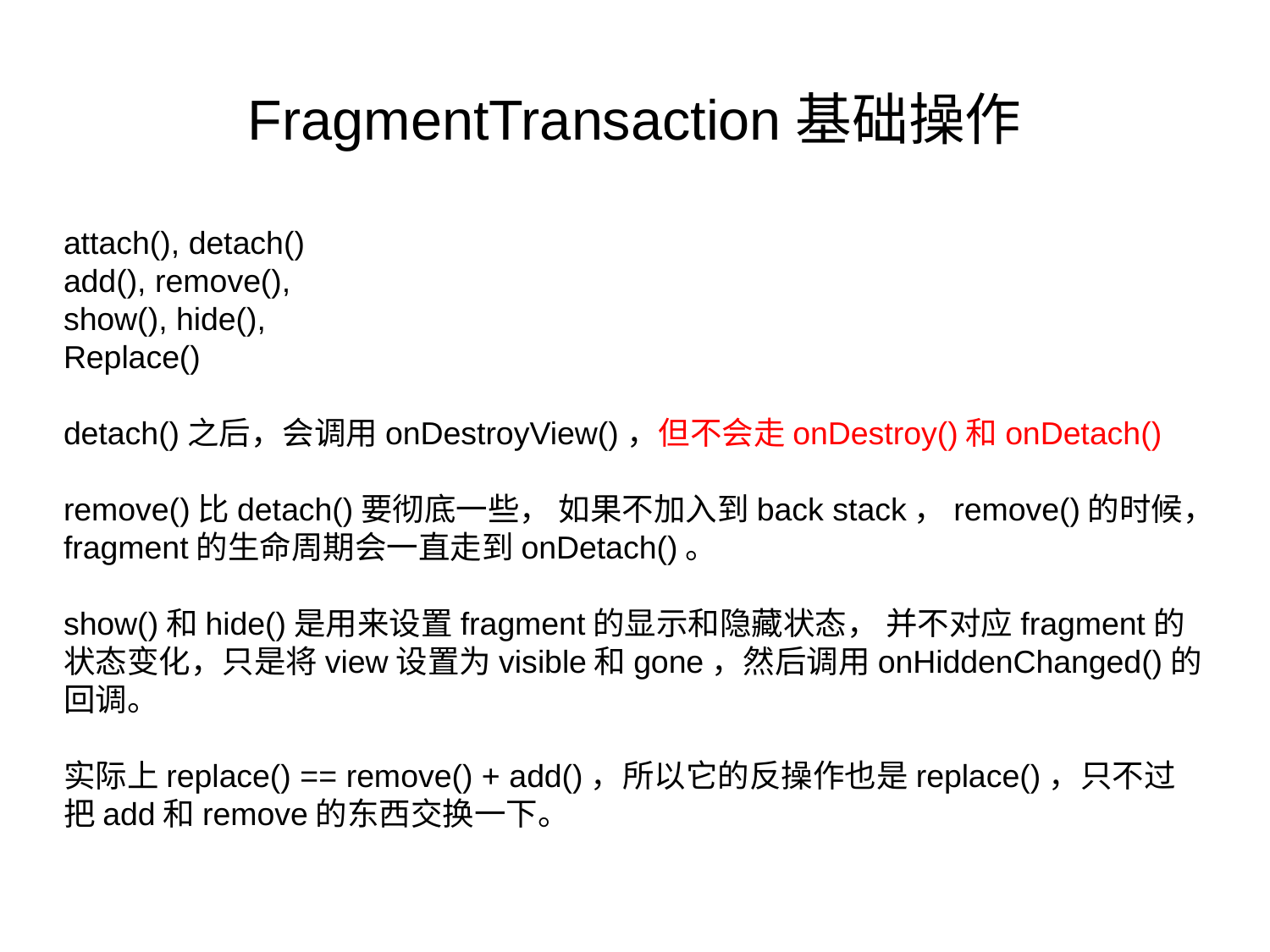

FragmentTransaction基础操作
attach(), detach()
add(), remove(),
show(), hide(),
Replace()

detach()之后，会调用onDestroyView()，但不会走onDestroy()和onDetach()

remove()比detach()要彻底一些， 如果不加入到back stack，remove()的时候，fragment的生命周期会一直走到onDetach()。

show()和hide()是用来设置fragment的显示和隐藏状态， 并不对应fragment的状态变化，只是将view设置为visible和gone，然后调用onHiddenChanged()的回调。

实际上replace() == remove() + add()，所以它的反操作也是replace()，只不过把add和remove的东西交换一下。